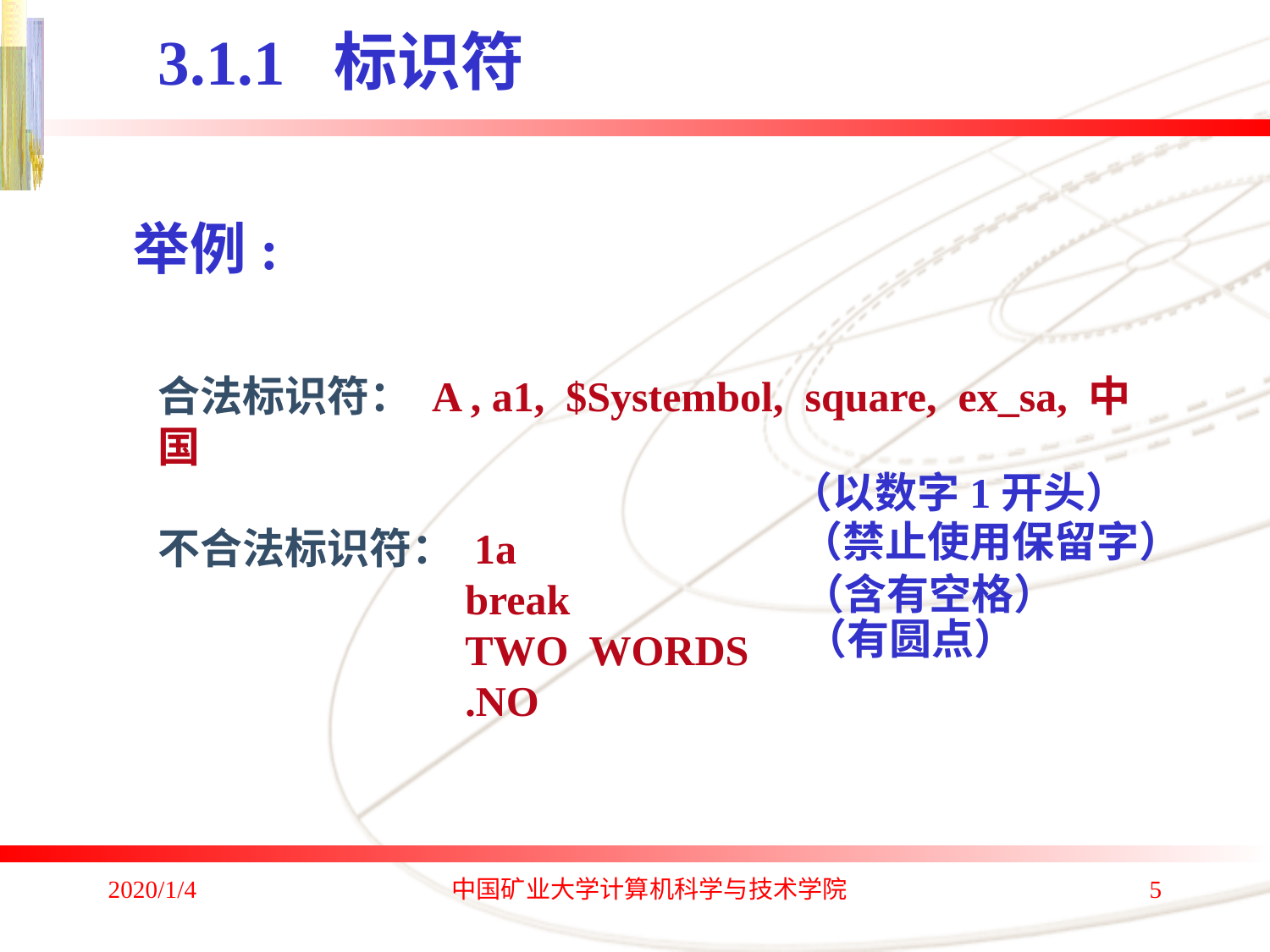

3.1.1   标识符
举例:
合法标识符： A , a1,  $Systembol,  square,  ex_sa, 中国

不合法标识符： 1a
                             break
                             TWO  WORDS
                             .NO
（以数字1开头）
（禁止使用保留字）
（含有空格）
（有圆点）
2020/1/4
中国矿业大学计算机科学与技术学院
5